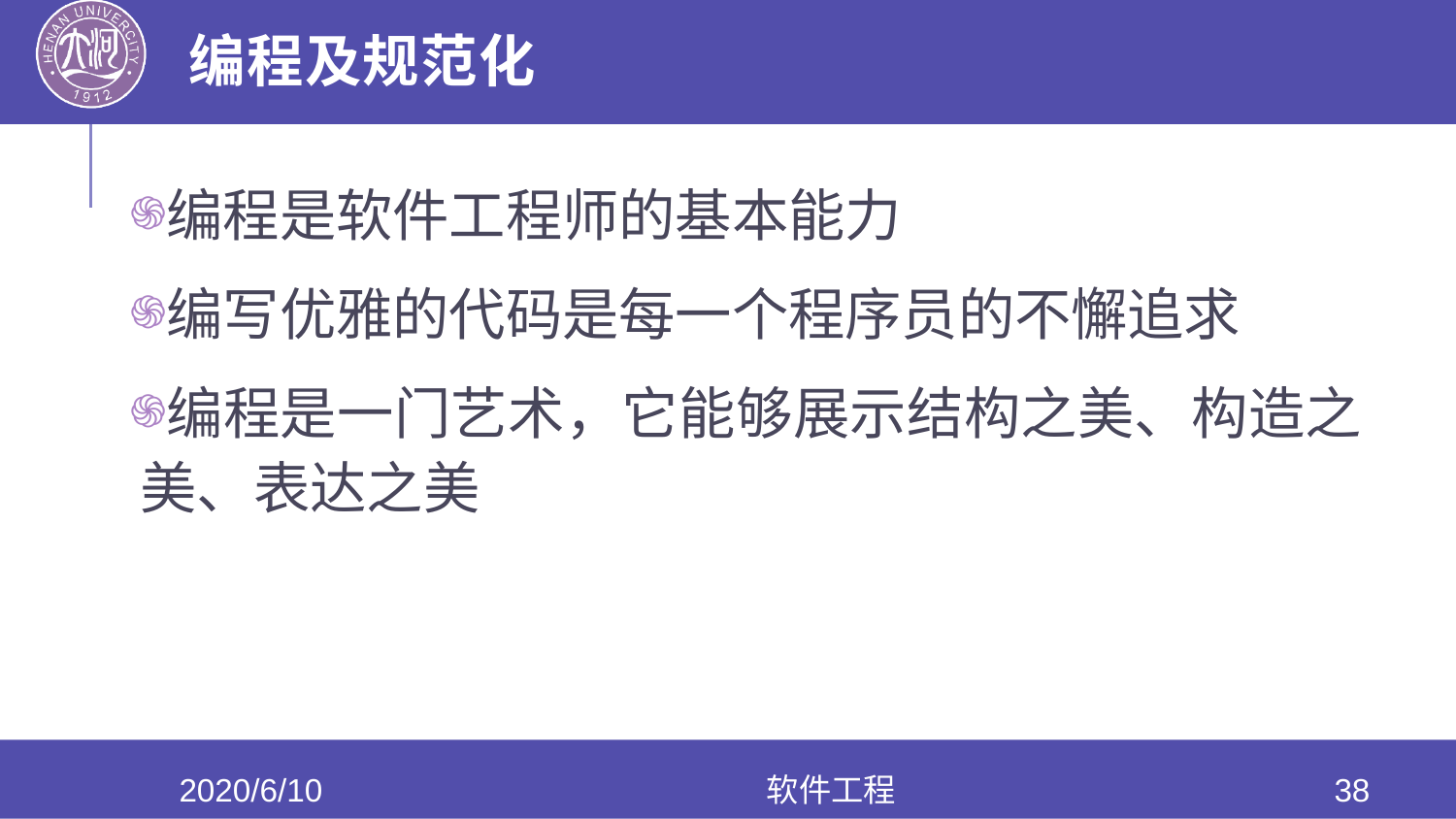

# 编程及规范化
编程是软件工程师的基本能力
编写优雅的代码是每一个程序员的不懈追求
编程是一门艺术，它能够展示结构之美、构造之美、表达之美
2020/6/10
软件工程
38